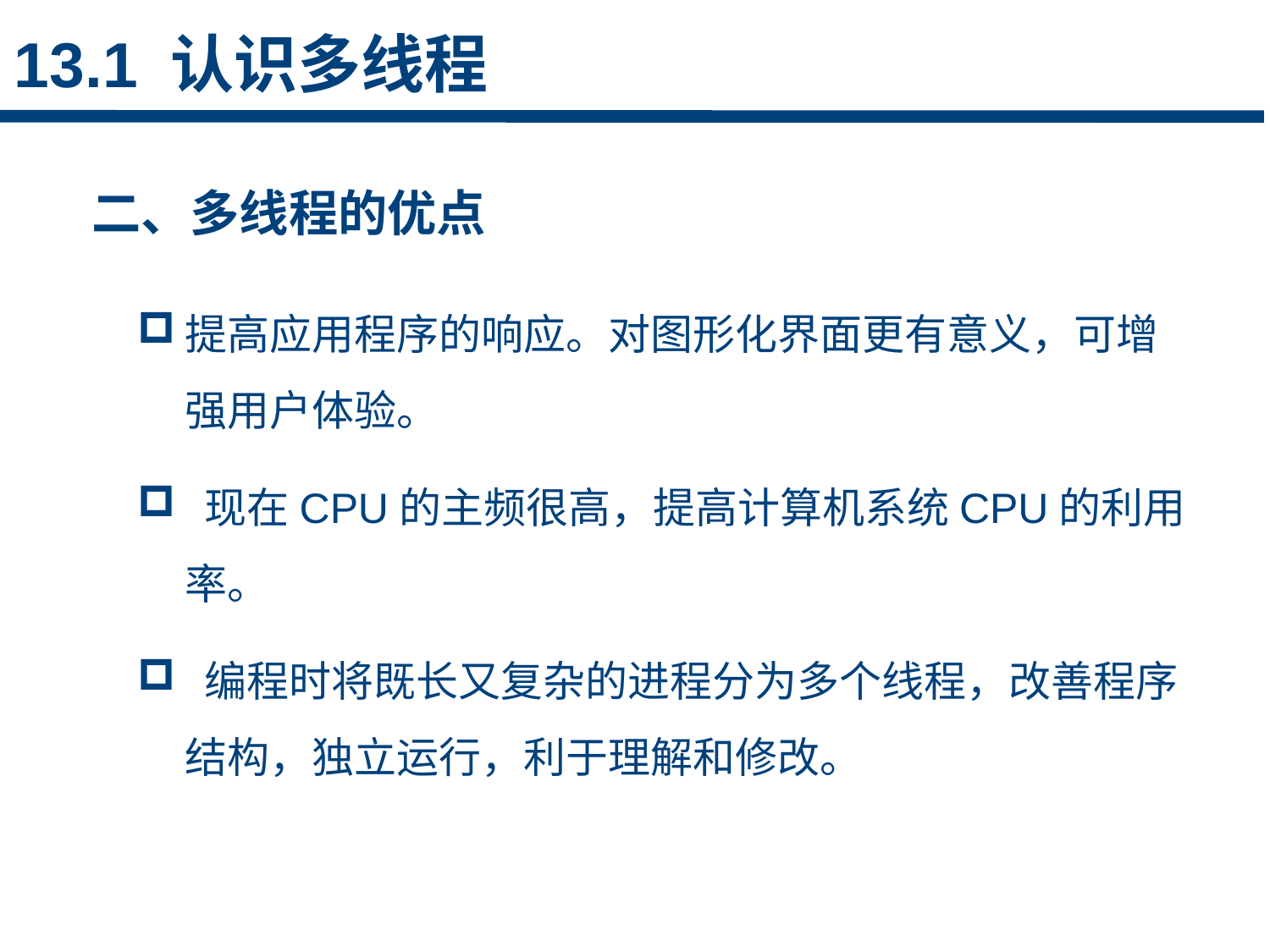

13.1 认识多线程
二、多线程的优点
点击添加文本
提高应用程序的响应。对图形化界面更有意义，可增强用户体验。
 现在CPU的主频很高，提高计算机系统CPU的利用率。
 编程时将既长又复杂的进程分为多个线程，改善程序结构，独立运行，利于理解和修改。
点击添加文本
点击添加文本
点击添加文本